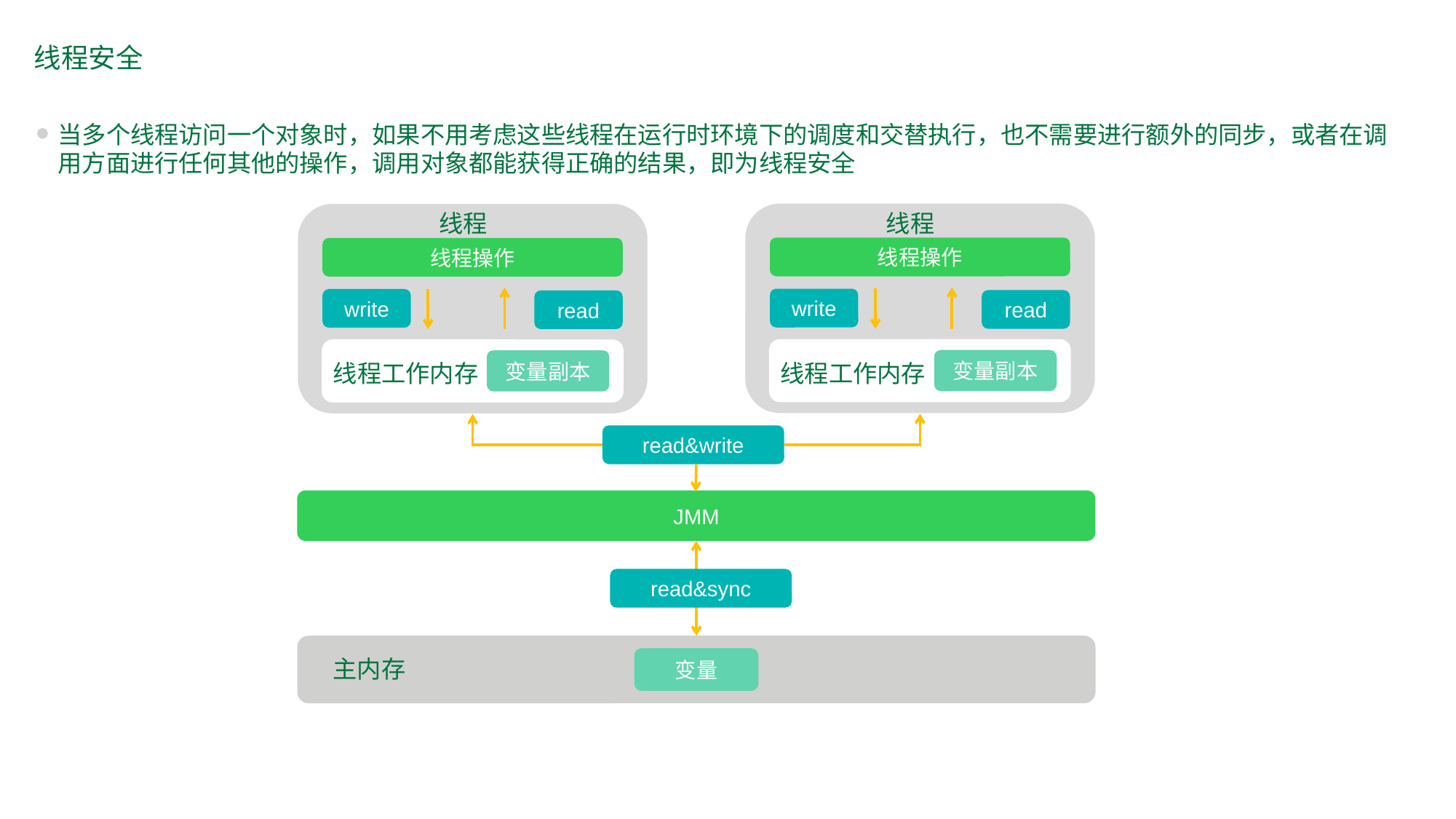

线程安全

当多个线程访问一个对象时，如果不用考虑这些线程在运行时环境下的调度和交替执行，也不需要进行额外的同步，或者在调用方面进行任何其他的操作，调用对象都能获得正确的结果，即为线程安全

线程B
线程操作
write
read

变量副本
线程工作内存

线程A
线程操作
write
read

变量副本
线程工作内存
read&write
JMM
read&sync

主内存
变量